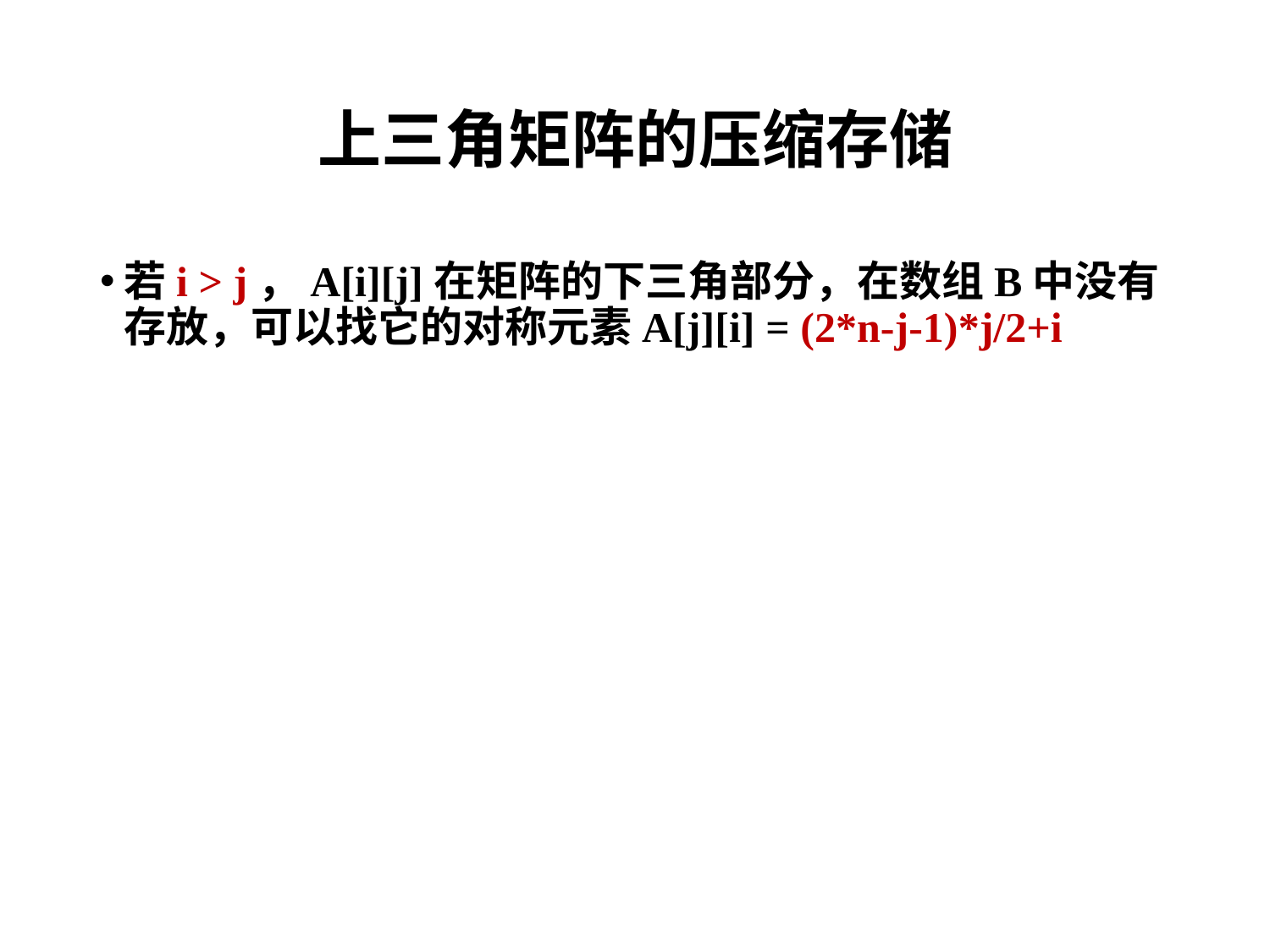

# 上三角矩阵的压缩存储
若i > j，A[i][j]在矩阵的下三角部分，在数组B中没有存放，可以找它的对称元素A[j][i] = (2*n-j-1)*j/2+i